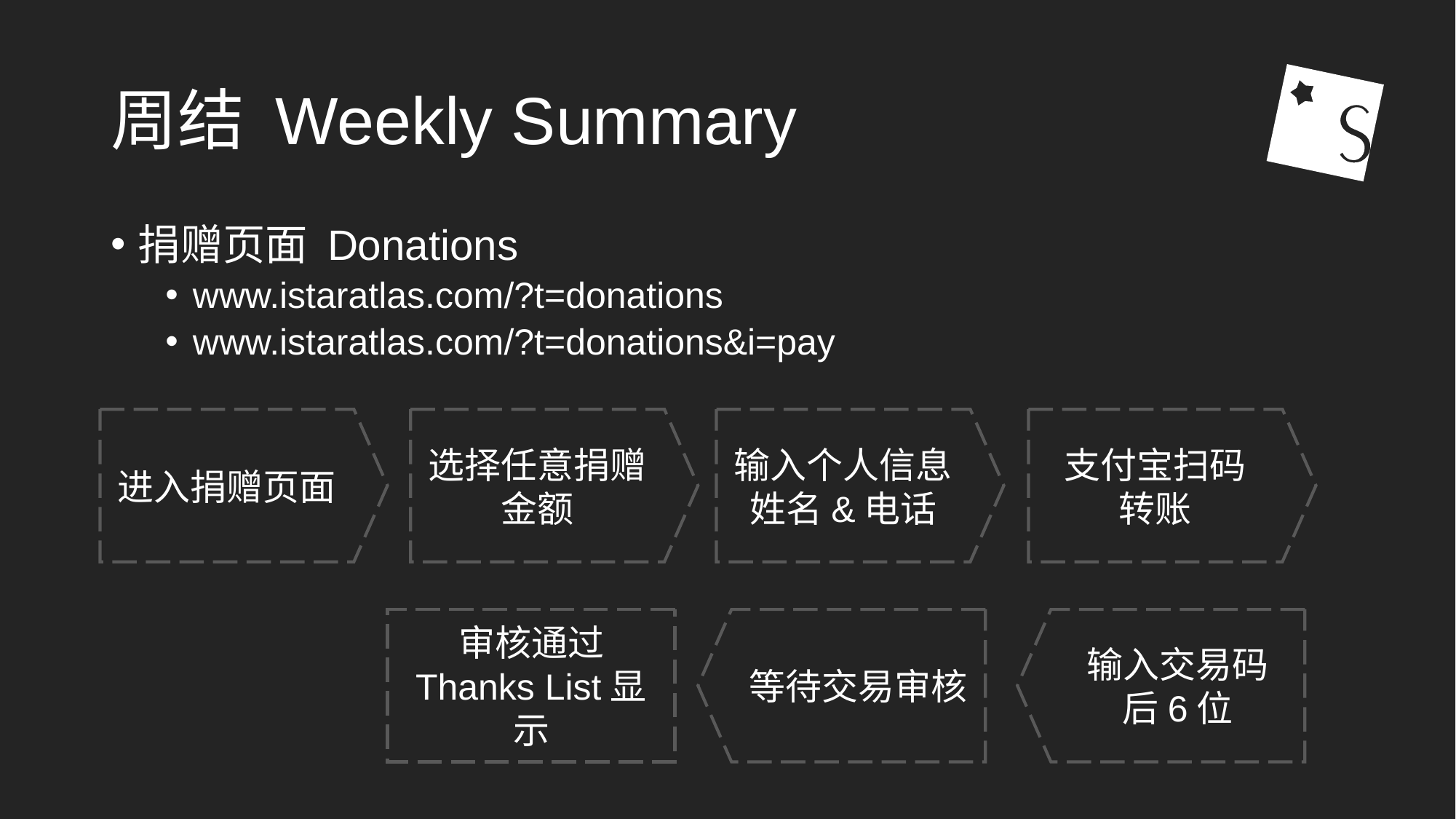

# 周结 Weekly Summary
捐赠页面 Donations
www.istaratlas.com/?t=donations
www.istaratlas.com/?t=donations&i=pay
进入捐赠页面
选择任意捐赠金额
输入个人信息
姓名&电话
支付宝扫码
转账
审核通过
Thanks List显示
等待交易审核
输入交易码
后6位